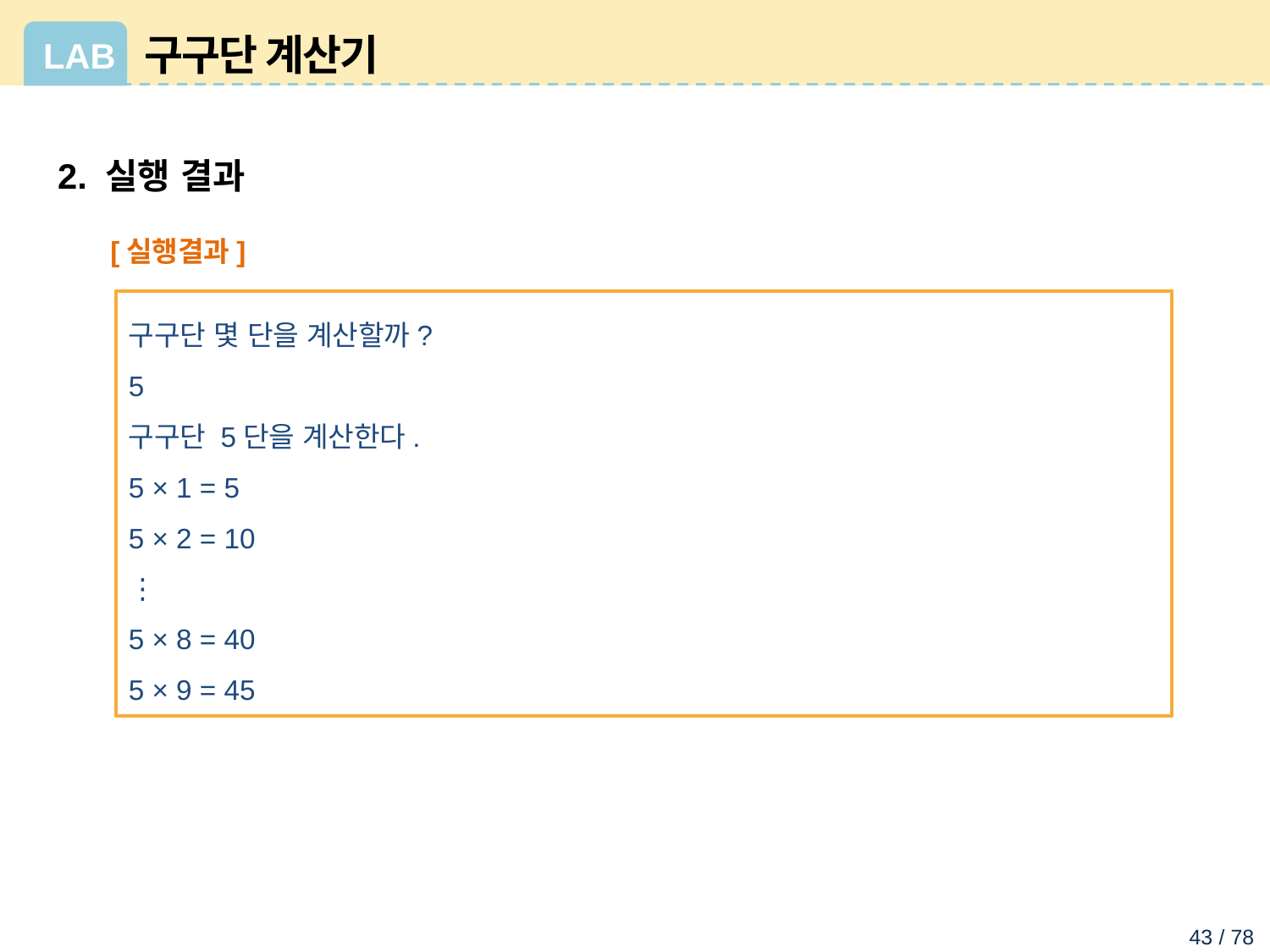

# 구구단 계산기

2. 실행 결과

[실행결과]
구구단 몇 단을 계산할까?
5
구구단 5단을 계산한다.
5 × 1 = 5
5 × 2 = 10
⋮
5 × 8 = 40
5 × 9 = 45